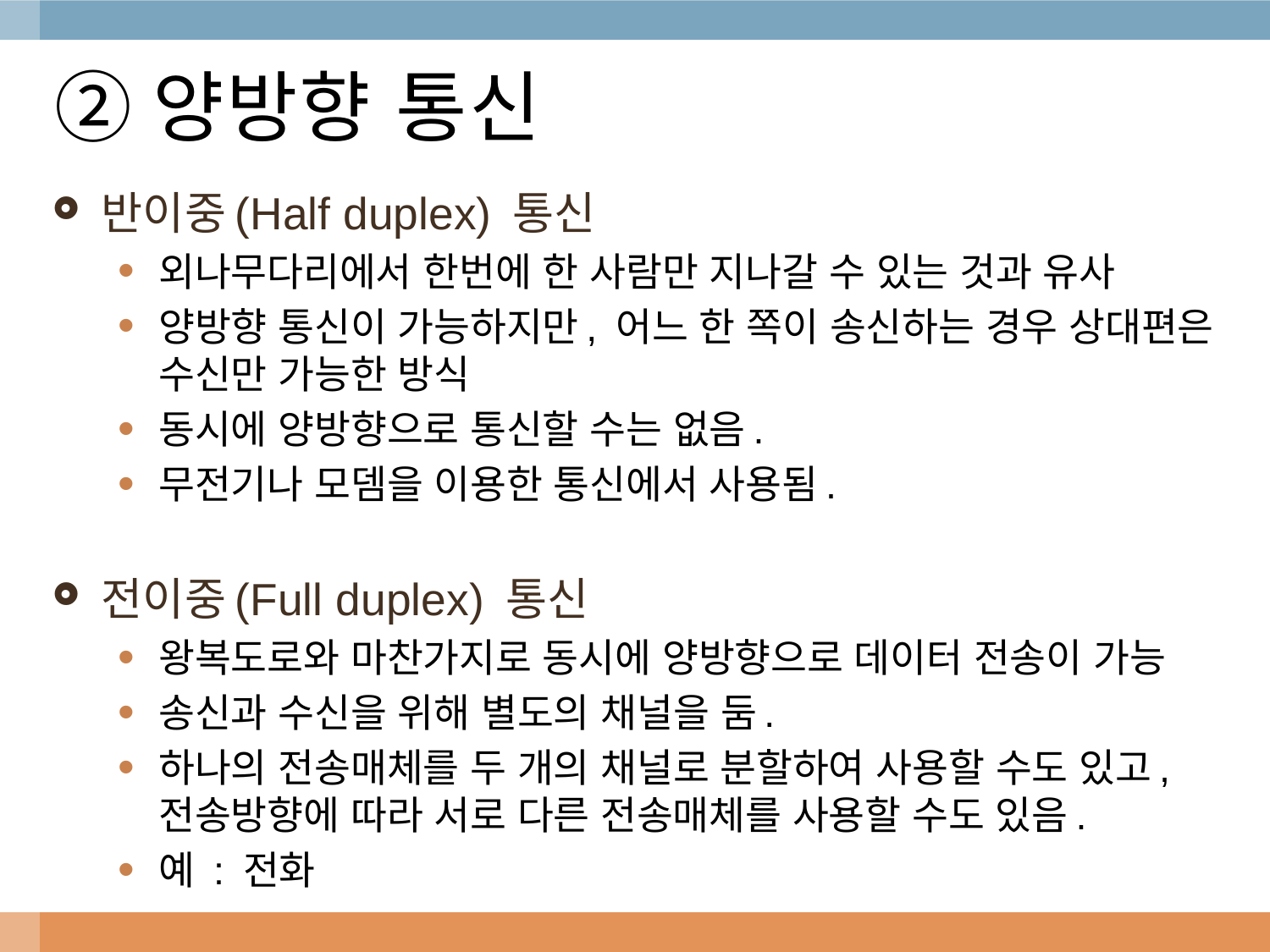

# ②양방향 통신
반이중(Half duplex) 통신
외나무다리에서 한번에 한 사람만 지나갈 수 있는 것과 유사
양방향 통신이 가능하지만, 어느 한 쪽이 송신하는 경우 상대편은 수신만 가능한 방식
동시에 양방향으로 통신할 수는 없음.
무전기나 모뎀을 이용한 통신에서 사용됨.

전이중(Full duplex) 통신
왕복도로와 마찬가지로 동시에 양방향으로 데이터 전송이 가능
송신과 수신을 위해 별도의 채널을 둠.
하나의 전송매체를 두 개의 채널로 분할하여 사용할 수도 있고, 전송방향에 따라 서로 다른 전송매체를 사용할 수도 있음.
예 : 전화